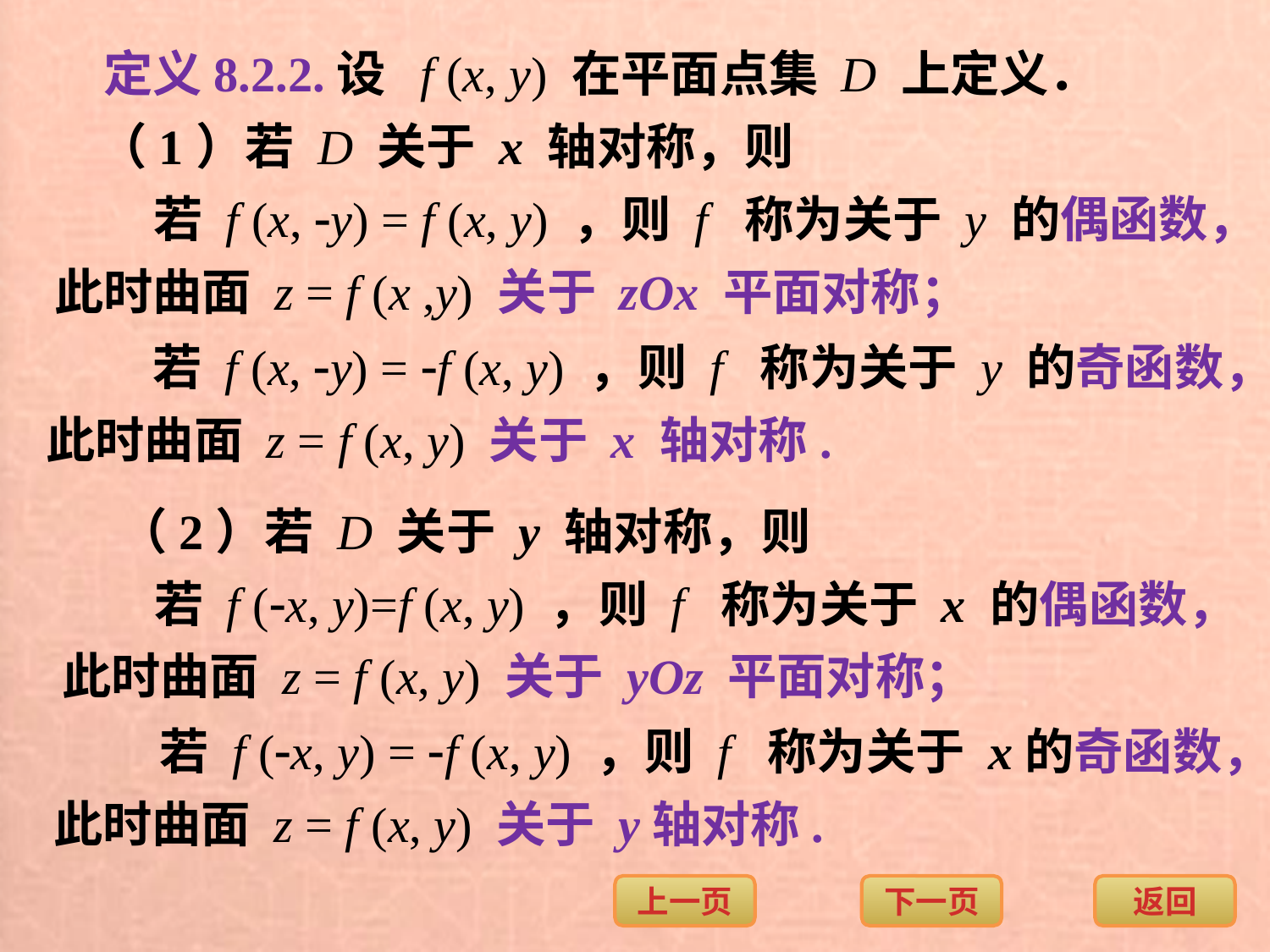

定义8.2.2.设  f (x, y) 在平面点集 D 上定义．
（1）若 D 关于 x 轴对称，则
若 f (x, −y) = f (x, y) ，则 f  称为关于 y 的偶函数，
此时曲面 z = f (x ,y) 关于 zOx 平面对称；
若 f (x, −y) = −f (x, y) ，则 f  称为关于 y 的奇函数，
此时曲面 z = f (x, y) 关于 x 轴对称.
（2）若 D 关于 y 轴对称，则
若 f (−x, y)=f (x, y) ，则 f  称为关于 x 的偶函数，
此时曲面 z = f (x, y) 关于 yOz 平面对称；
若 f (−x, y) = −f (x, y) ，则 f  称为关于 x的奇函数，
此时曲面 z = f (x, y) 关于 y轴对称.